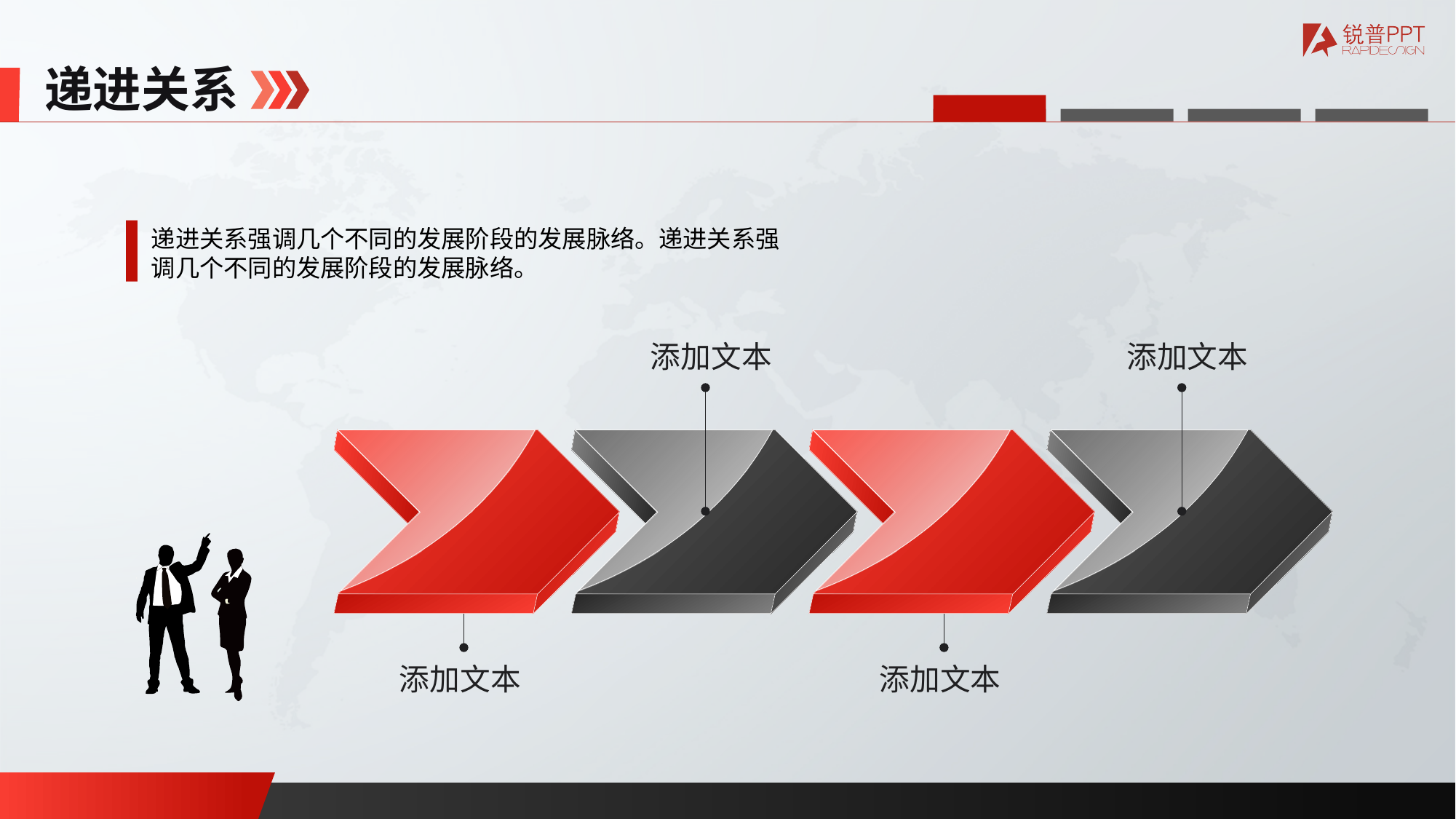

递进关系

递进关系强调几个不同的发展阶段的发展脉络。递进关系强
调几个不同的发展阶段的发展脉络。

添加文本
添加文本

添加文本
添加文本